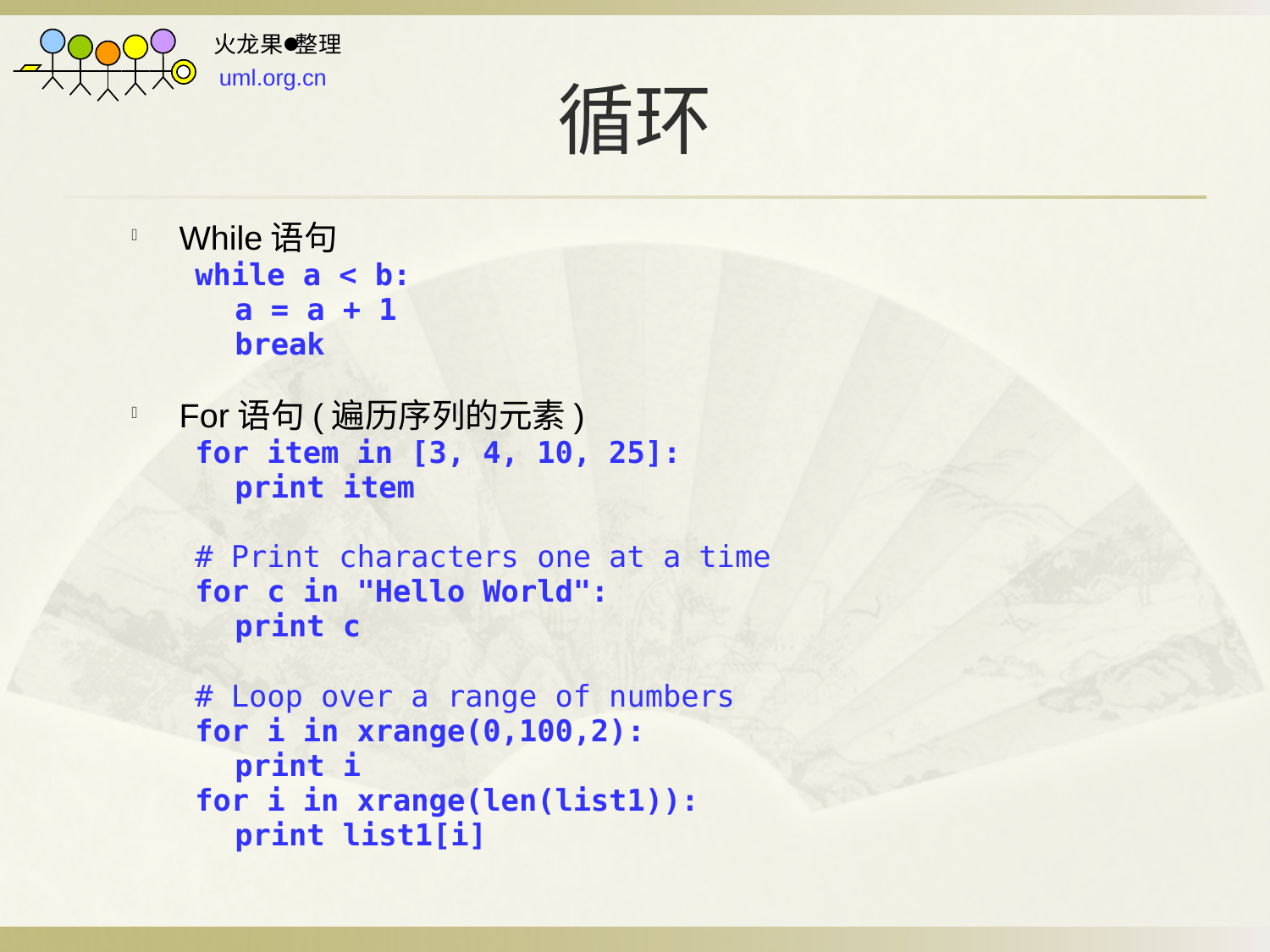

# 循环
While语句
while a < b:
	a = a + 1
	break

For语句(遍历序列的元素)
for item in [3, 4, 10, 25]:
	print item

# Print characters one at a time
for c in "Hello World":
	print c

# Loop over a range of numbers
for i in xrange(0,100,2):
	print i
for i in xrange(len(list1)):
	print list1[i]